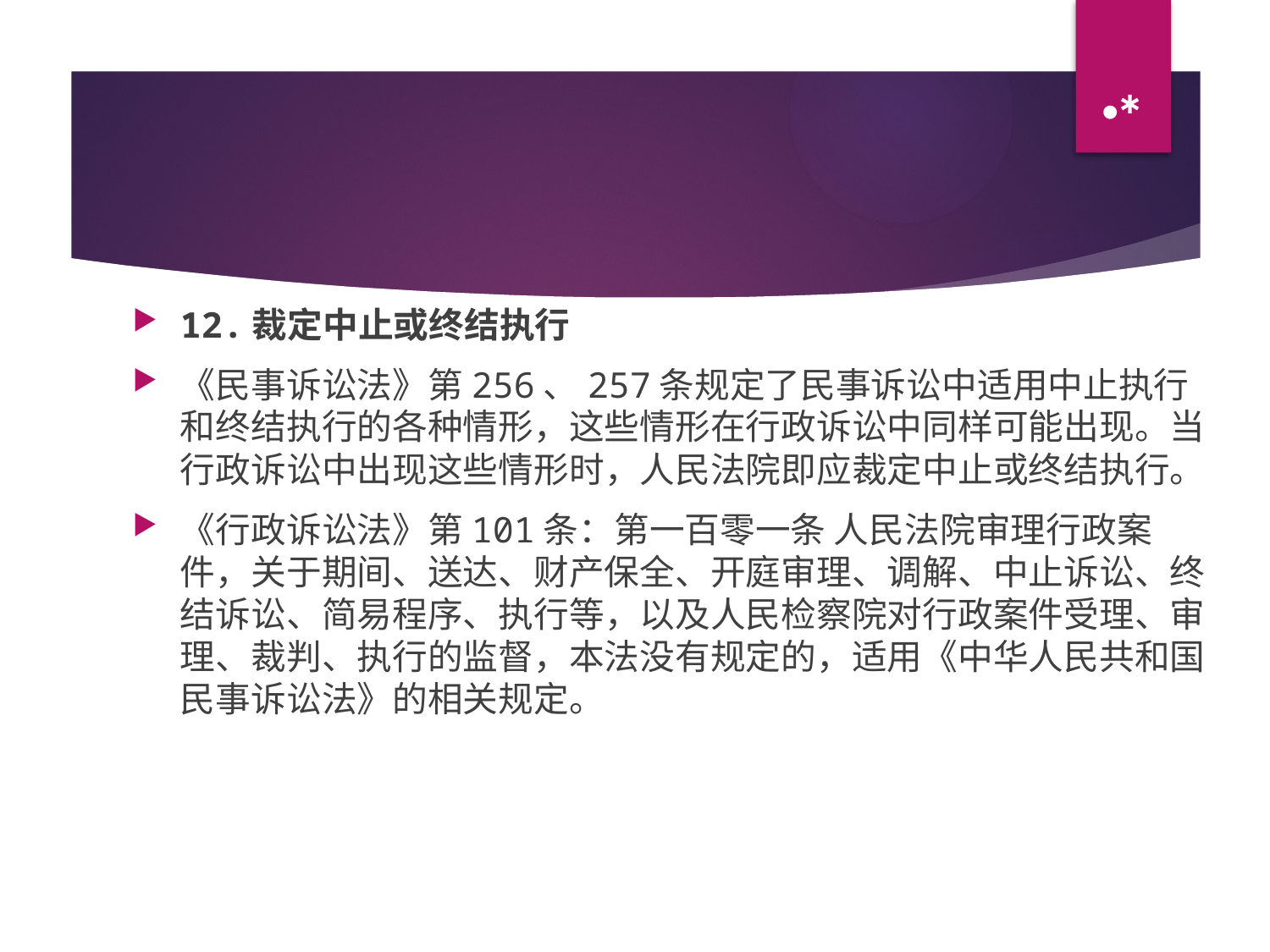

*
#
12.裁定中止或终结执行
《民事诉讼法》第256、257条规定了民事诉讼中适用中止执行和终结执行的各种情形，这些情形在行政诉讼中同样可能出现。当行政诉讼中出现这些情形时，人民法院即应裁定中止或终结执行。
《行政诉讼法》第101条：第一百零一条 人民法院审理行政案件，关于期间、送达、财产保全、开庭审理、调解、中止诉讼、终结诉讼、简易程序、执行等，以及人民检察院对行政案件受理、审理、裁判、执行的监督，本法没有规定的，适用《中华人民共和国民事诉讼法》的相关规定。